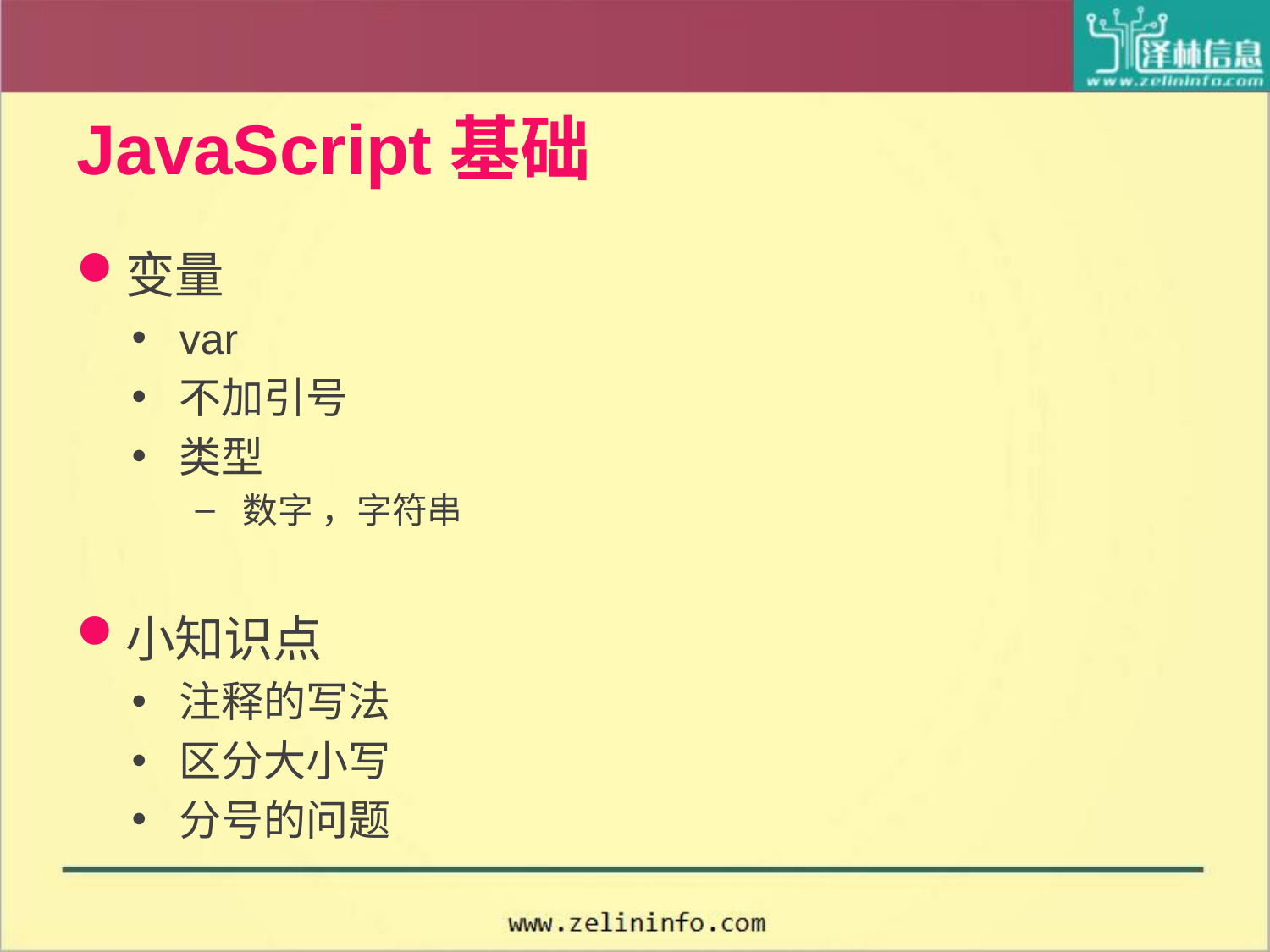

# JavaScript基础
变量
var
不加引号
类型
数字 ，字符串

小知识点
注释的写法
区分大小写
分号的问题